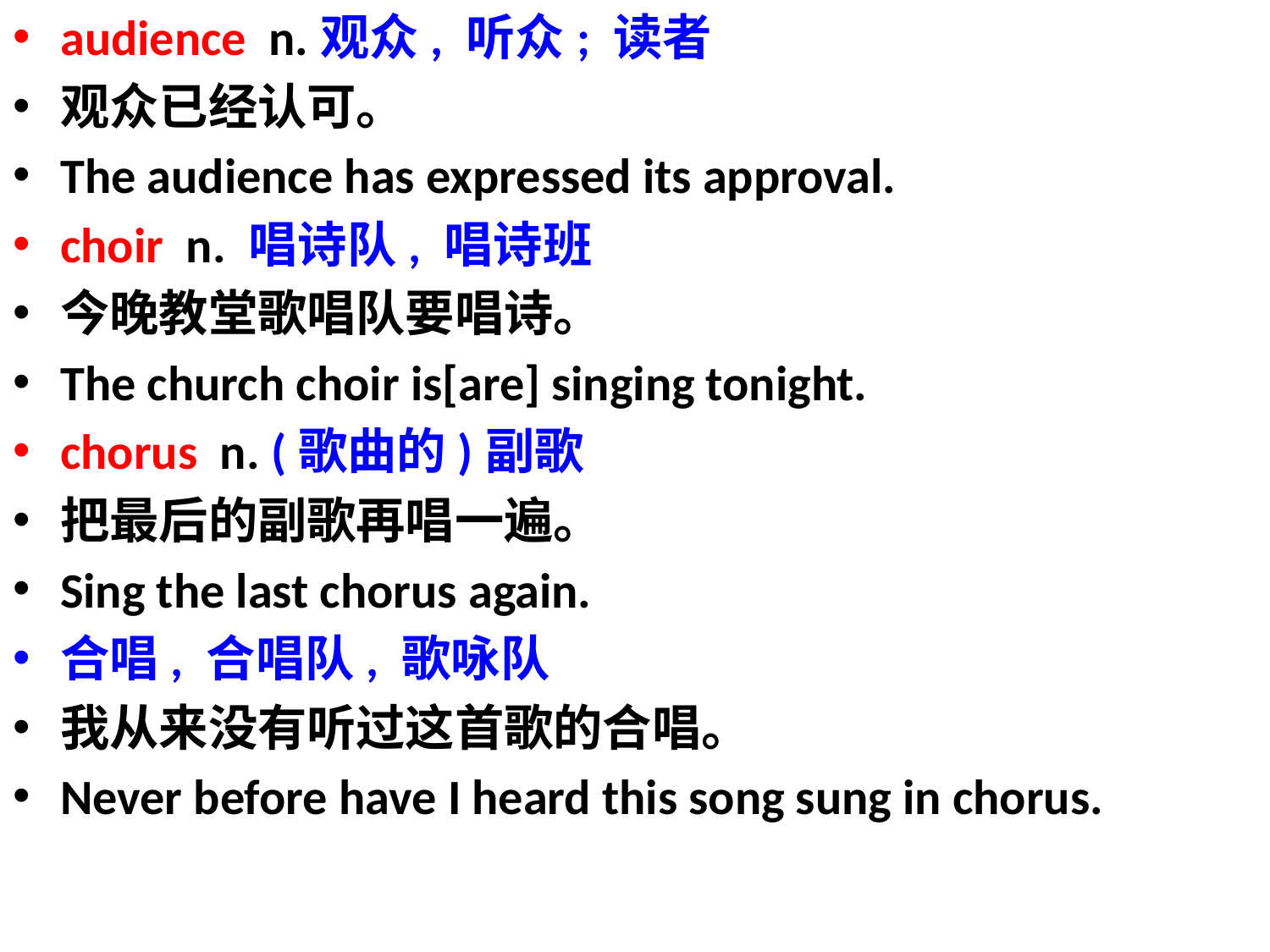

audience  n.观众, 听众; 读者
观众已经认可。
The audience has expressed its approval.
choir  n. 唱诗队, 唱诗班
今晚教堂歌唱队要唱诗。
The church choir is[are] singing tonight.
chorus  n. (歌曲的)副歌
把最后的副歌再唱一遍。
Sing the last chorus again.
合唱, 合唱队, 歌咏队
我从来没有听过这首歌的合唱。
Never before have I heard this song sung in chorus.